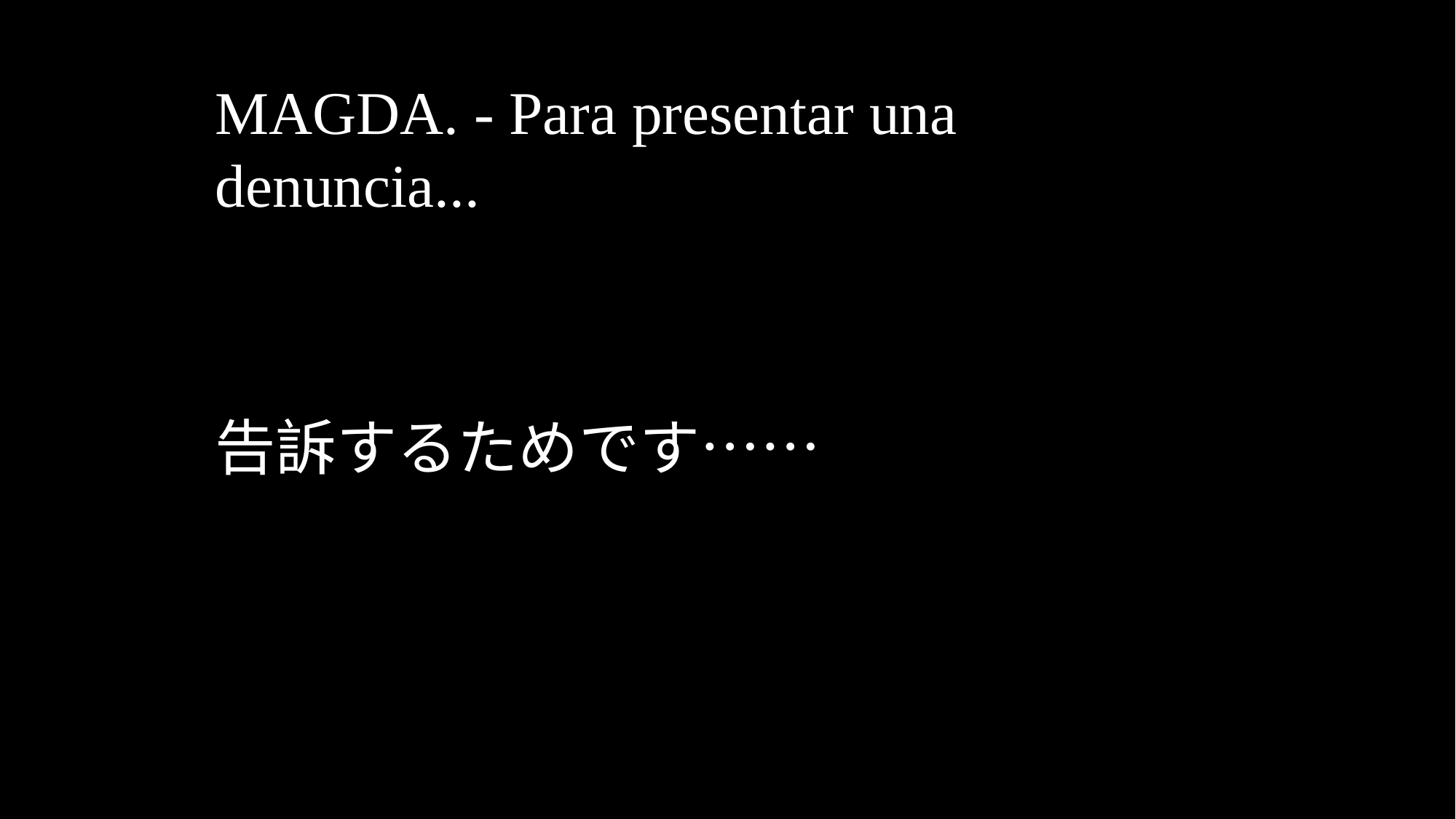

MAGDA. - Para presentar una denuncia...

告訴するためです⋯⋯